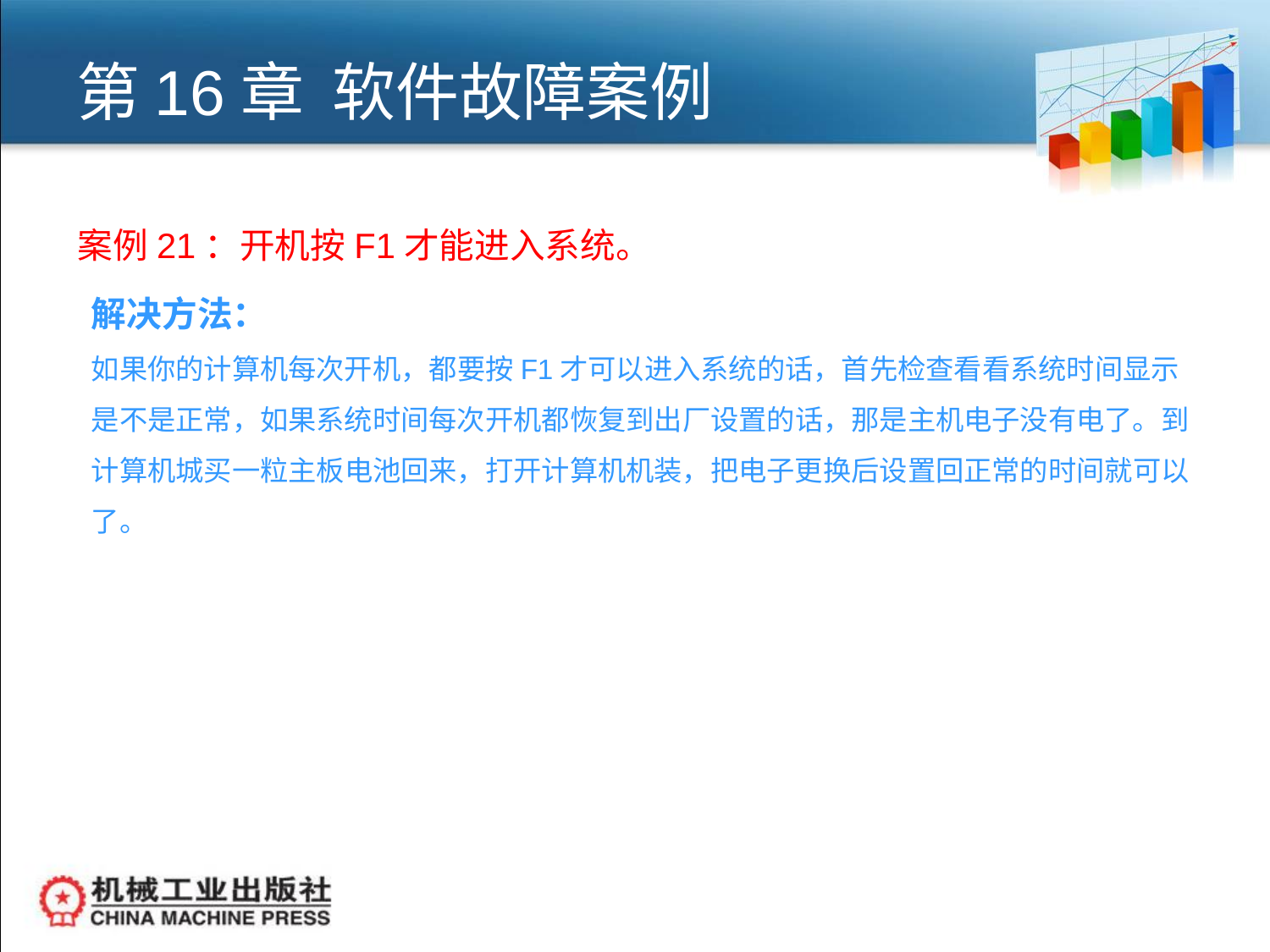

# 第16章  软件故障案例
案例21：开机按F1才能进入系统。
解决方法：
如果你的计算机每次开机，都要按F1才可以进入系统的话，首先检查看看系统时间显示是不是正常，如果系统时间每次开机都恢复到出厂设置的话，那是主机电子没有电了。到计算机城买一粒主板电池回来，打开计算机机装，把电子更换后设置回正常的时间就可以了。